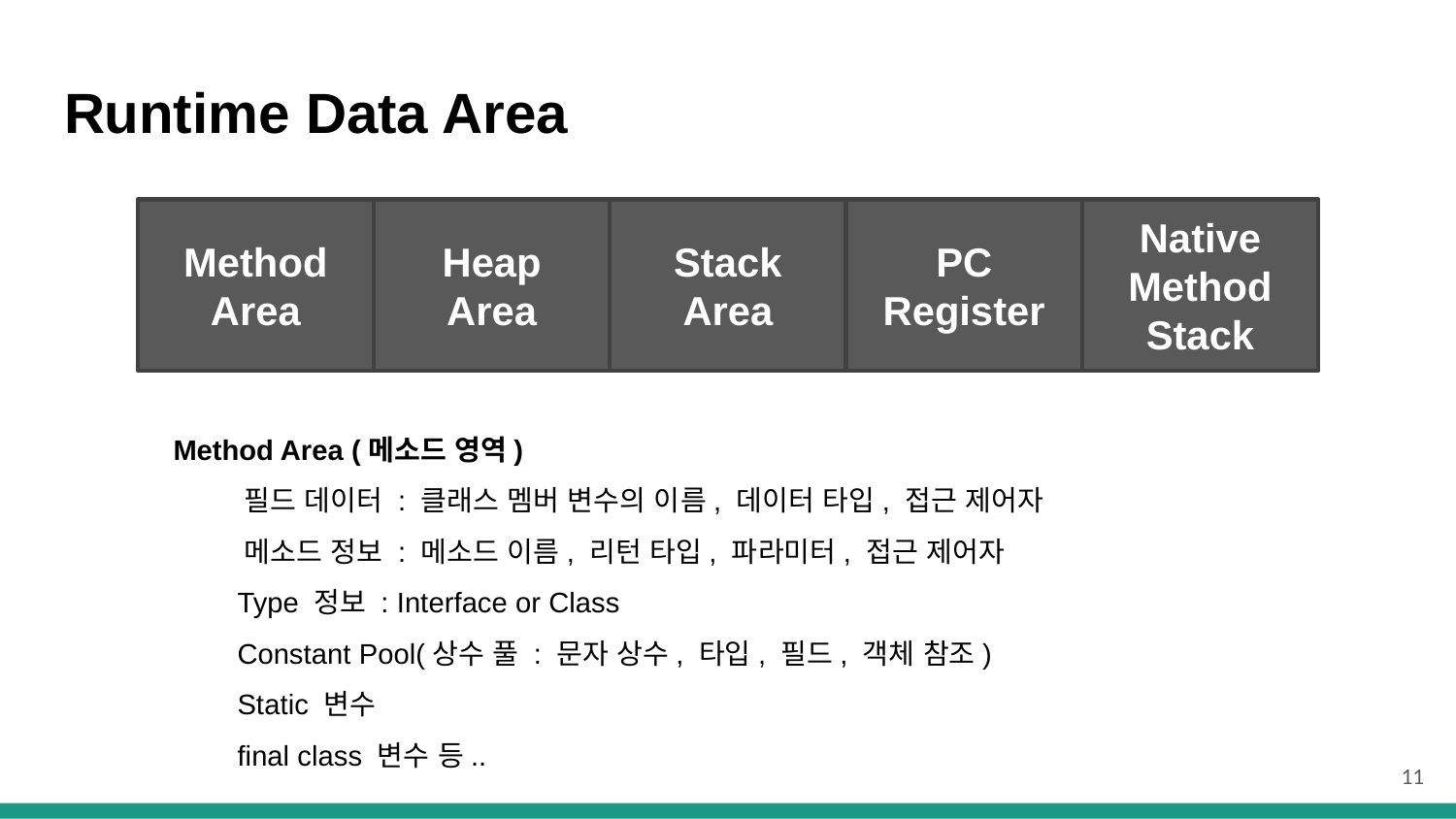

# Runtime Data Area
Method
Area
Heap
Area
Stack
Area
PC
Register
Native
Method
Stack
Method Area (메소드 영역)
        필드 데이터 : 클래스 멤버 변수의 이름, 데이터 타입, 접근 제어자
        메소드 정보 : 메소드 이름, 리턴 타입, 파라미터, 접근 제어자
        Type 정보 : Interface or Class
        Constant Pool(상수 풀 : 문자 상수, 타입, 필드, 객체 참조)
        Static 변수
        final class 변수 등..
11